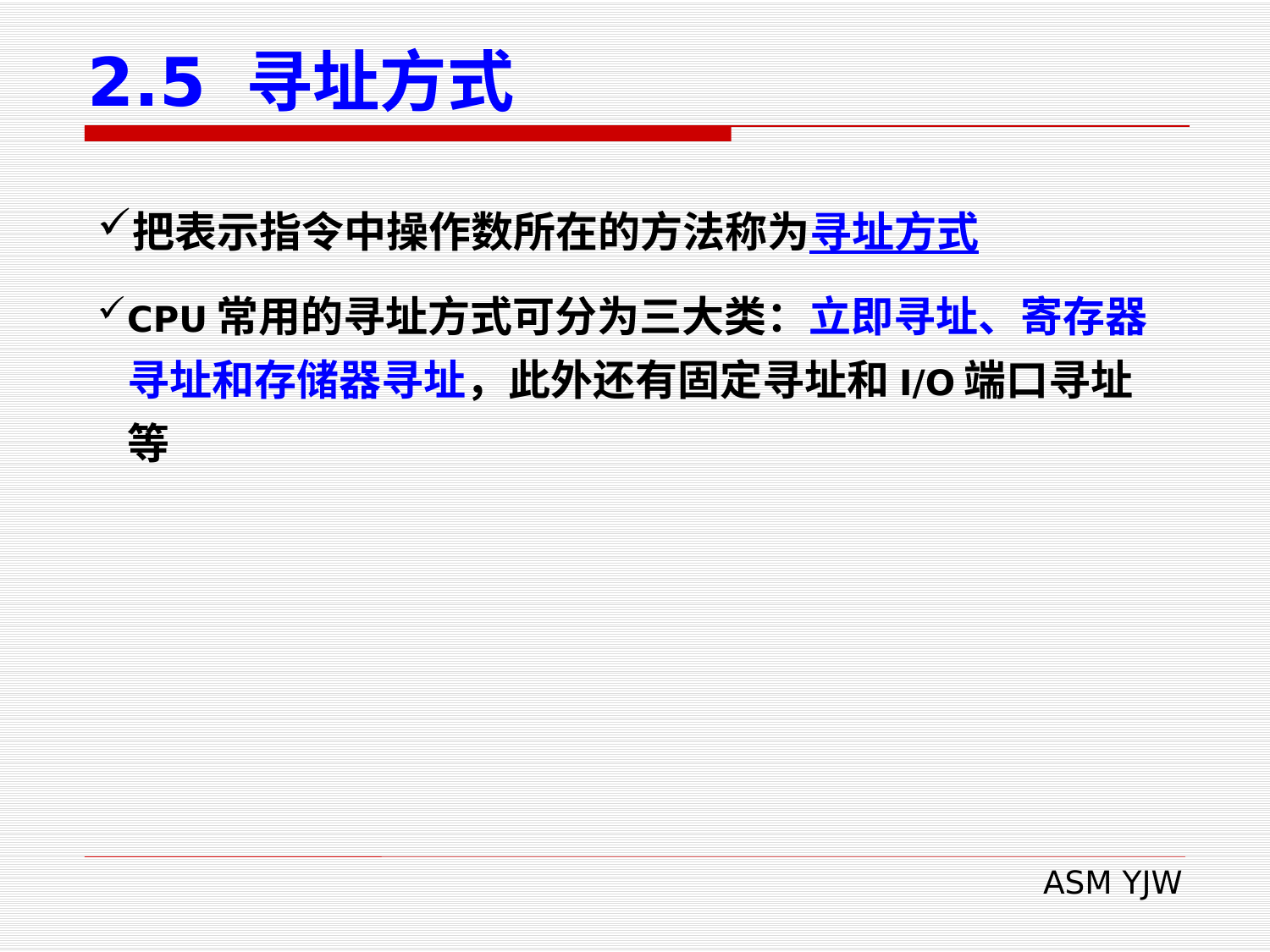

# 2.5 寻址方式
把表示指令中操作数所在的方法称为寻址方式
CPU常用的寻址方式可分为三大类：立即寻址、寄存器寻址和存储器寻址，此外还有固定寻址和I/O端口寻址等